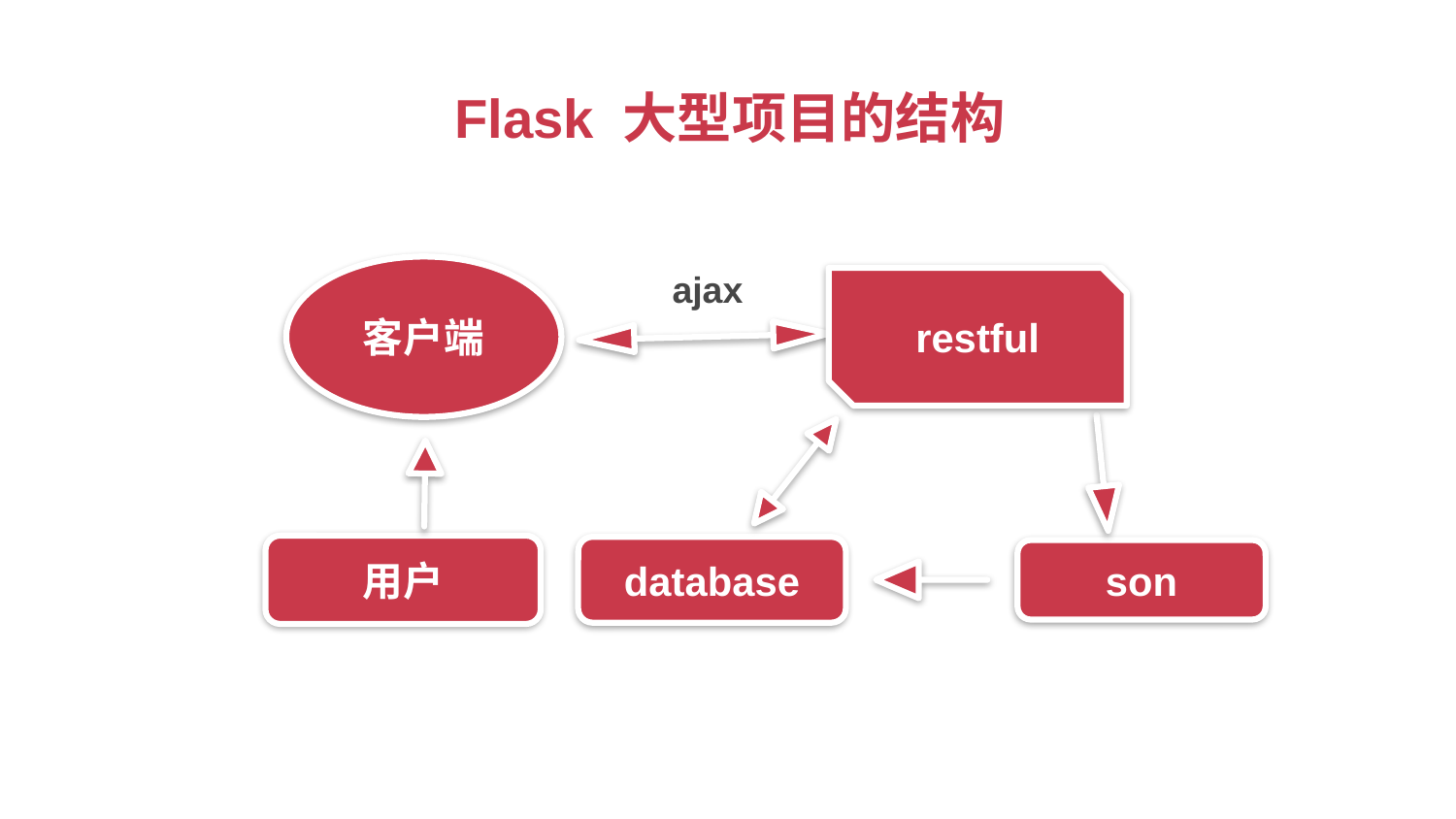

Flask 大型项目的结构

客户端
ajax

restful

用户

database

son